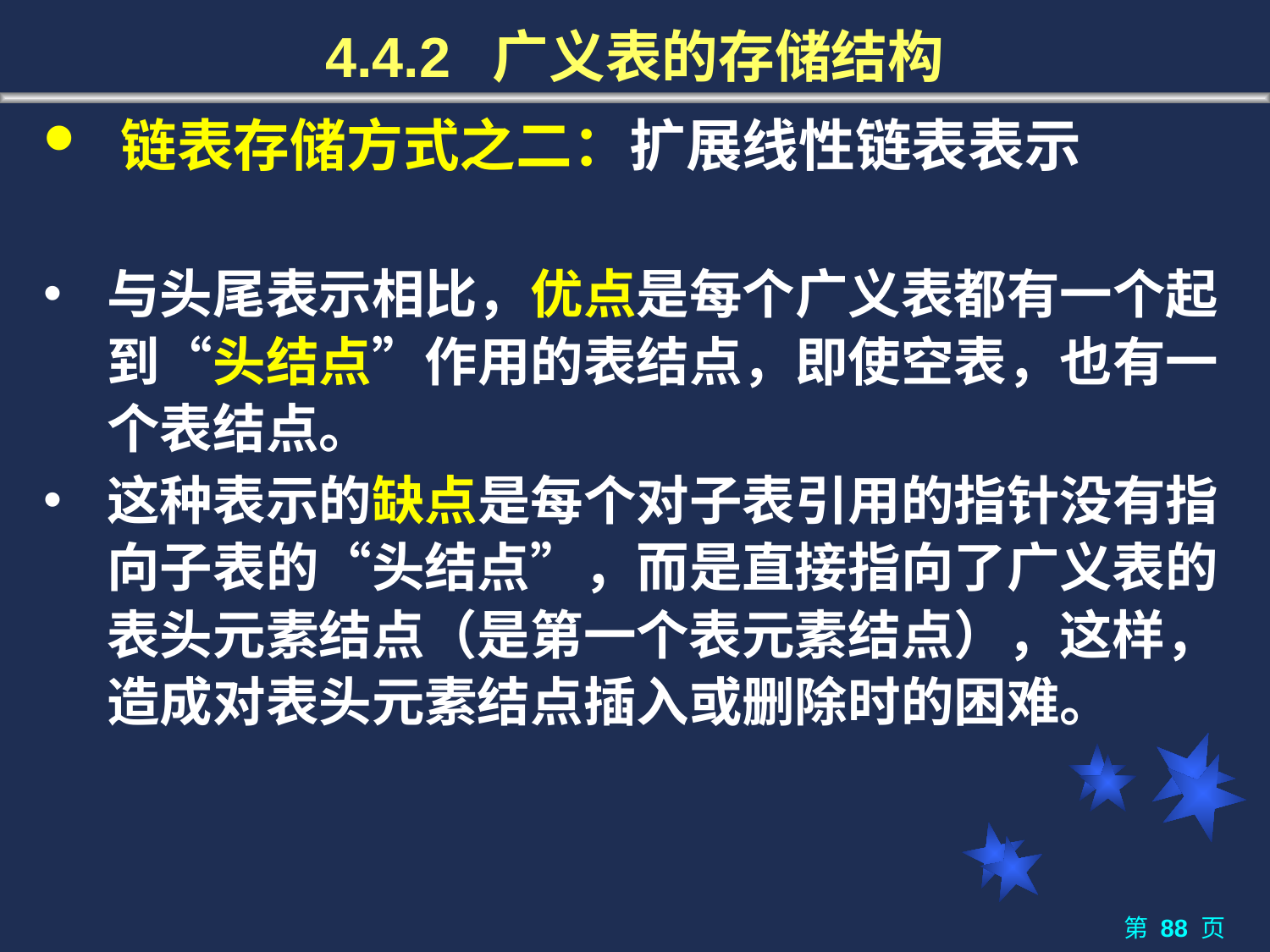

4.4.2  广义表的存储结构
 链表存储方式之二：扩展线性链表表示
与头尾表示相比，优点是每个广义表都有一个起到“头结点”作用的表结点，即使空表，也有一个表结点。
这种表示的缺点是每个对子表引用的指针没有指向子表的“头结点”，而是直接指向了广义表的表头元素结点（是第一个表元素结点），这样，造成对表头元素结点插入或删除时的困难。
第 88 页